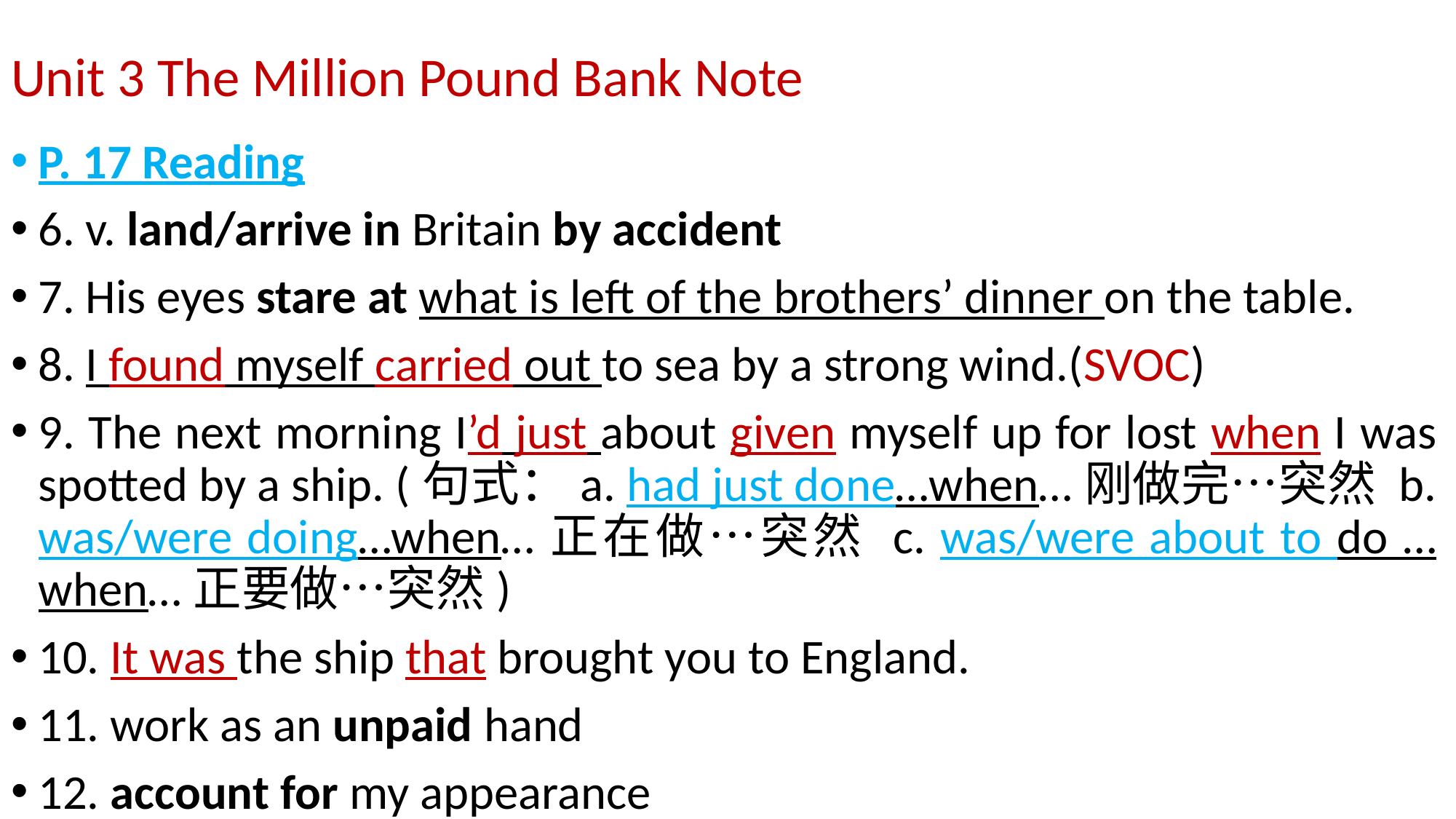

# Unit 3 The Million Pound Bank Note
P. 17 Reading
6. v. land/arrive in Britain by accident
7. His eyes stare at what is left of the brothers’ dinner on the table.
8. I found myself carried out to sea by a strong wind.(SVOC)
9. The next morning I’d just about given myself up for lost when I was spotted by a ship. (句式：a. had just done…when…刚做完…突然 b. was/were doing…when…正在做…突然 c. was/were about to do …when…正要做…突然)
10. It was the ship that brought you to England.
11. work as an unpaid hand
12. account for my appearance